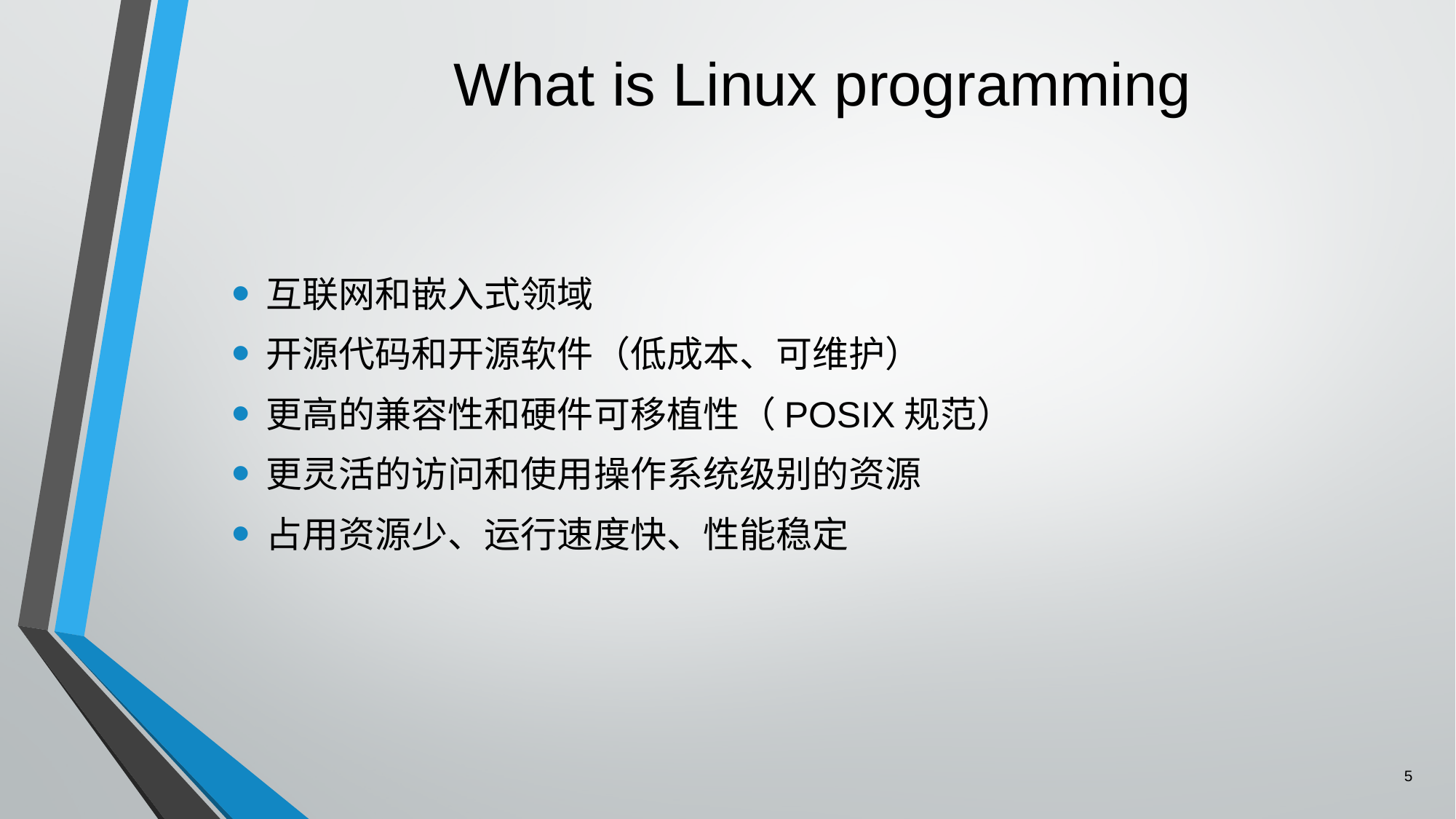

# What is Linux programming
互联网和嵌入式领域
开源代码和开源软件（低成本、可维护）
更高的兼容性和硬件可移植性（POSIX规范）
更灵活的访问和使用操作系统级别的资源
占用资源少、运行速度快、性能稳定

5